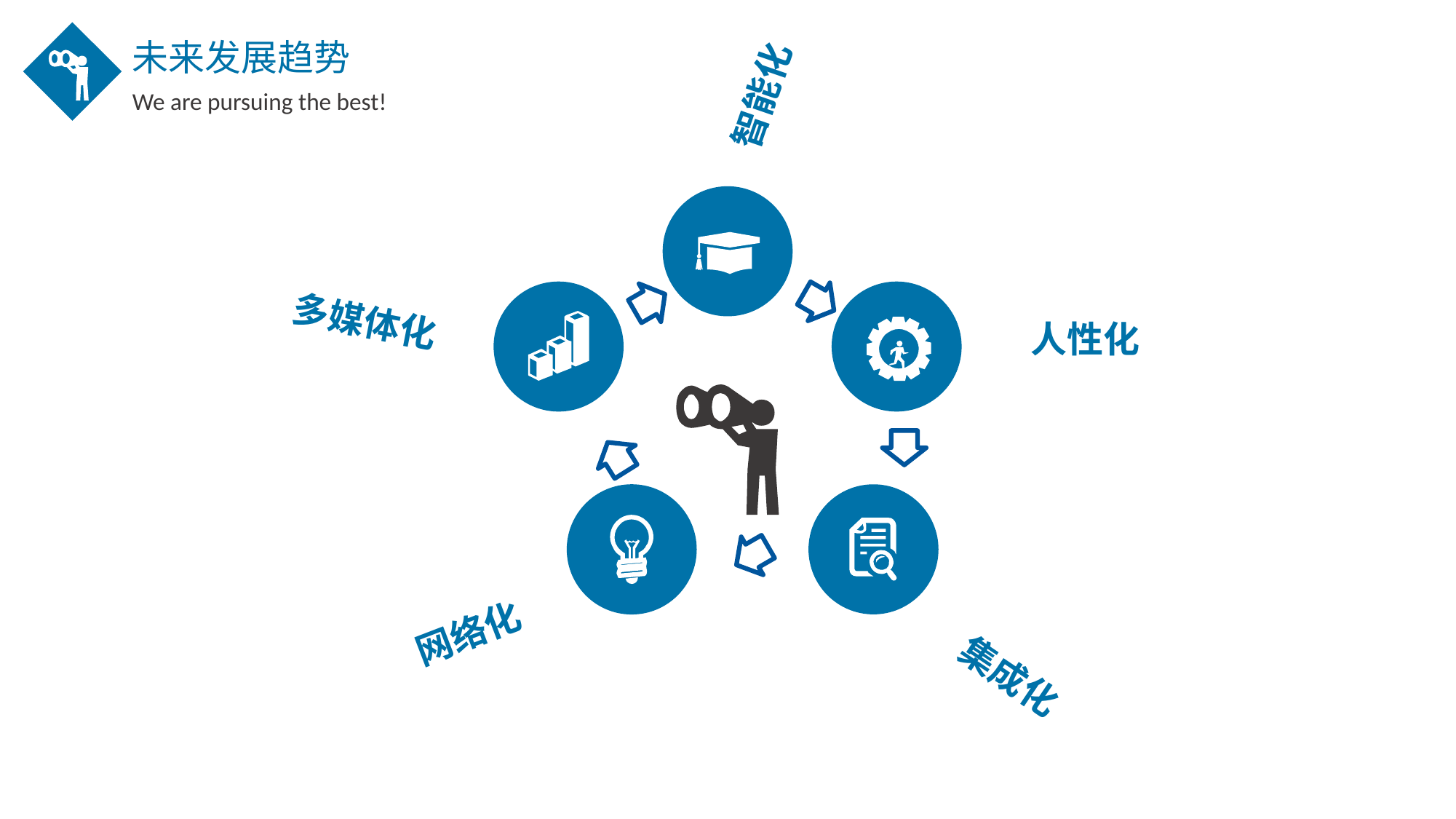

未来发展趋势

We are pursuing the best!
智能化

多媒体化
人性化

集成化
网络化